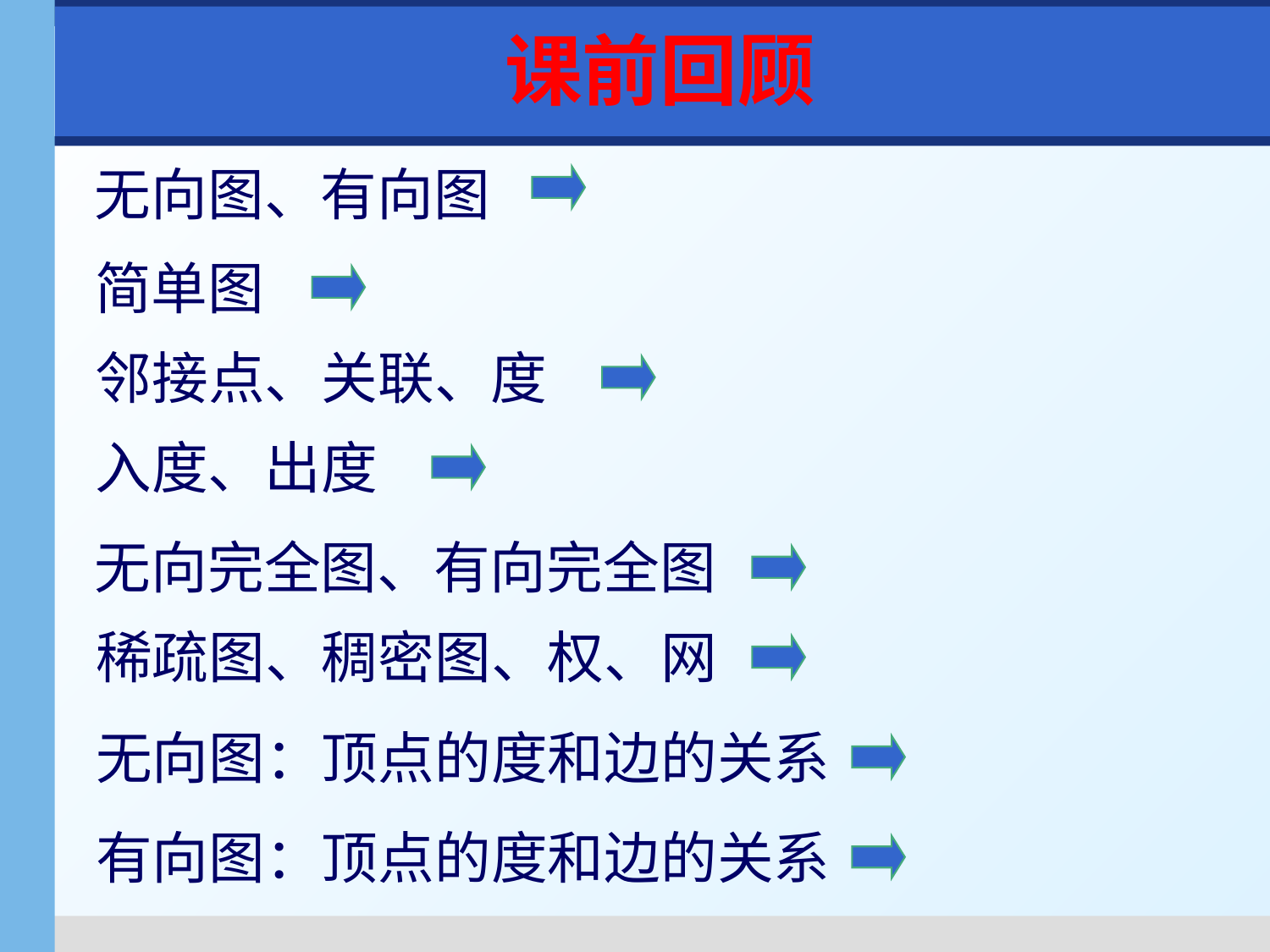

课前回顾
无向图、有向图

简单图

邻接点、关联、度

入度、出度

无向完全图、有向完全图

稀疏图、稠密图、权、网

无向图：顶点的度和边的关系

有向图：顶点的度和边的关系